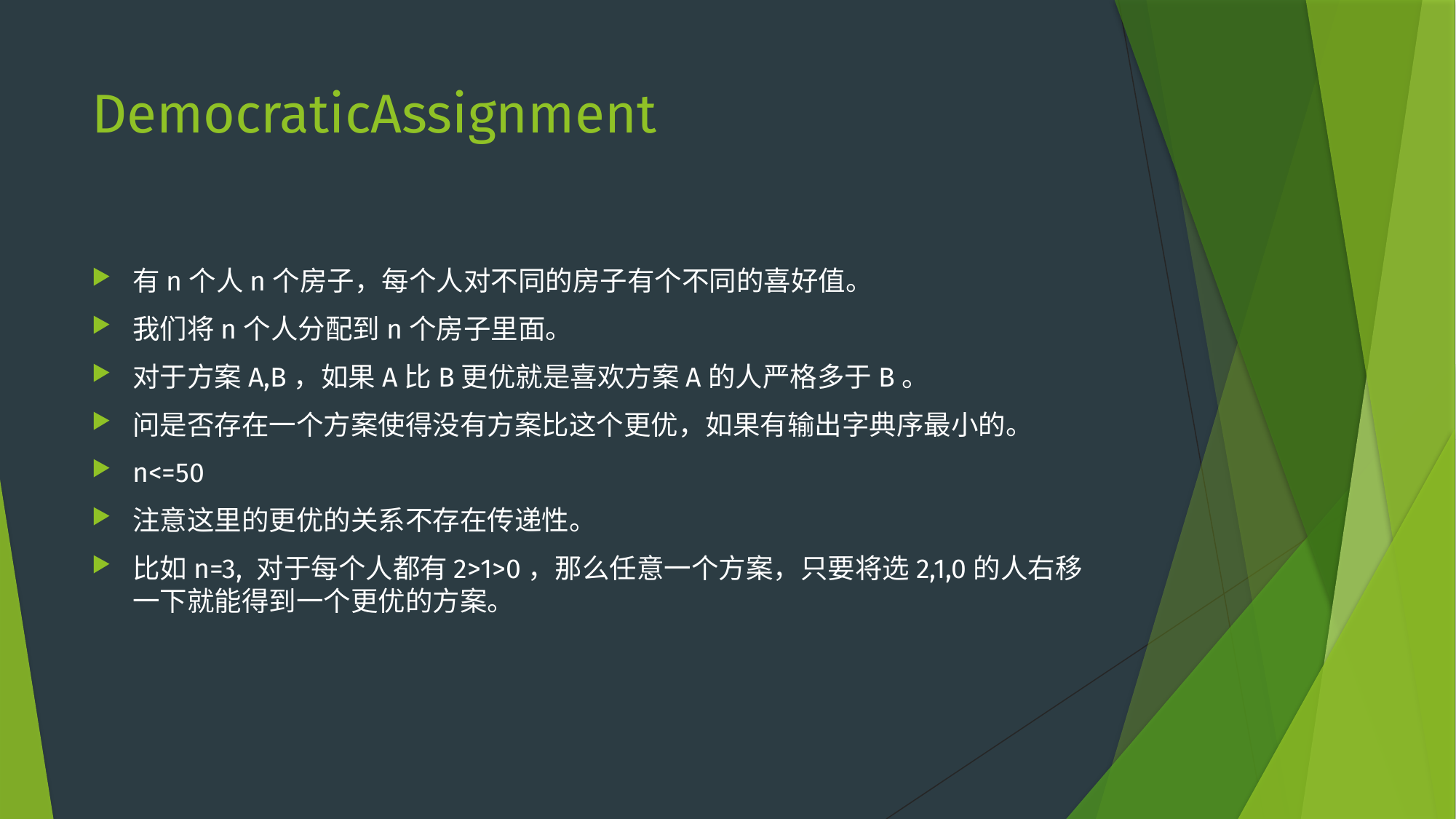

# DemocraticAssignment
有n个人n个房子，每个人对不同的房子有个不同的喜好值。
我们将n个人分配到n个房子里面。
对于方案A,B，如果A比B更优就是喜欢方案A的人严格多于B。
问是否存在一个方案使得没有方案比这个更优，如果有输出字典序最小的。
n<=50
注意这里的更优的关系不存在传递性。
比如n=3, 对于每个人都有2>1>0，那么任意一个方案，只要将选2,1,0的人右移一下就能得到一个更优的方案。